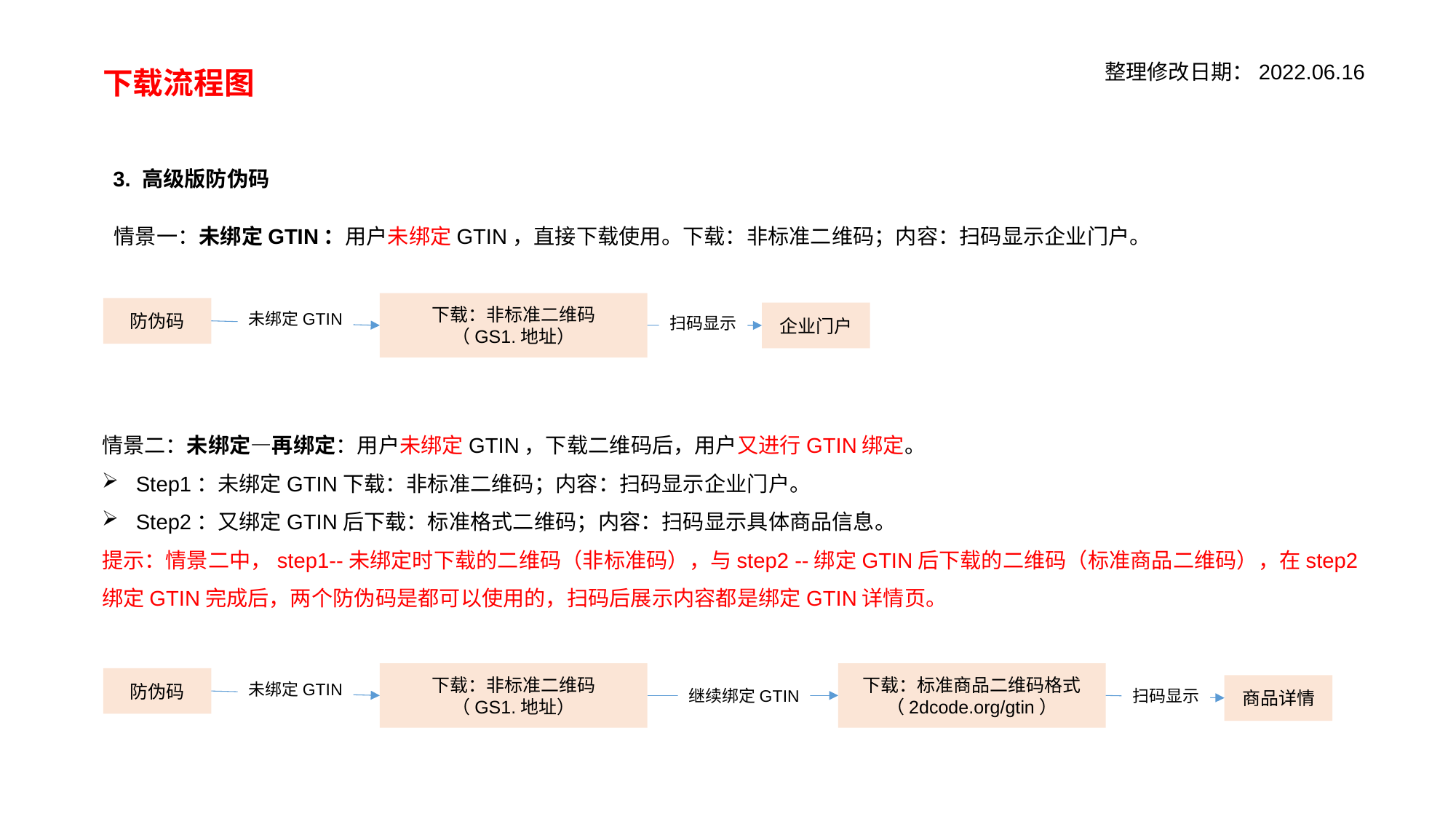

整理修改日期：2022.06.16
下载流程图
3. 高级版防伪码
情景一：未绑定GTIN：用户未绑定GTIN，直接下载使用。下载：非标准二维码；内容：扫码显示企业门户。
下载：非标准二维码
（GS1.地址）
防伪码
企业门户
未绑定GTIN
扫码显示
情景二：未绑定—再绑定：用户未绑定GTIN，下载二维码后，用户又进行GTIN绑定。
Step1：未绑定GTIN下载：非标准二维码；内容：扫码显示企业门户。
Step2：又绑定GTIN后下载：标准格式二维码；内容：扫码显示具体商品信息。
提示：情景二中，step1--未绑定时下载的二维码（非标准码），与step2 --绑定GTIN后下载的二维码（标准商品二维码），在step2绑定GTIN完成后，两个防伪码是都可以使用的，扫码后展示内容都是绑定GTIN详情页。
下载：非标准二维码
（GS1.地址）
下载：标准商品二维码格式
（2dcode.org/gtin）
防伪码
未绑定GTIN
商品详情
继续绑定GTIN
扫码显示